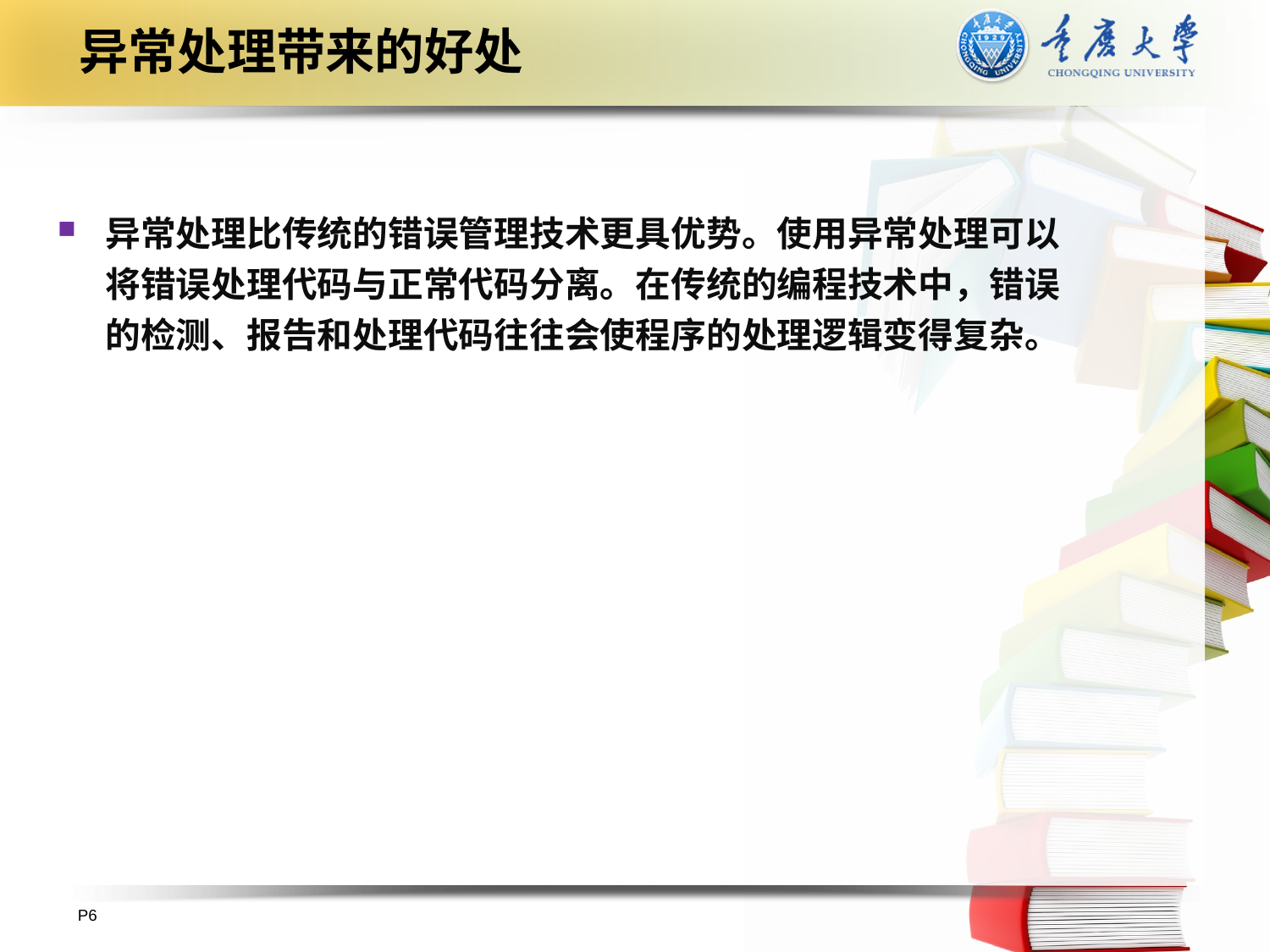

# 异常处理带来的好处
异常处理比传统的错误管理技术更具优势。使用异常处理可以将错误处理代码与正常代码分离。在传统的编程技术中，错误的检测、报告和处理代码往往会使程序的处理逻辑变得复杂。
P6